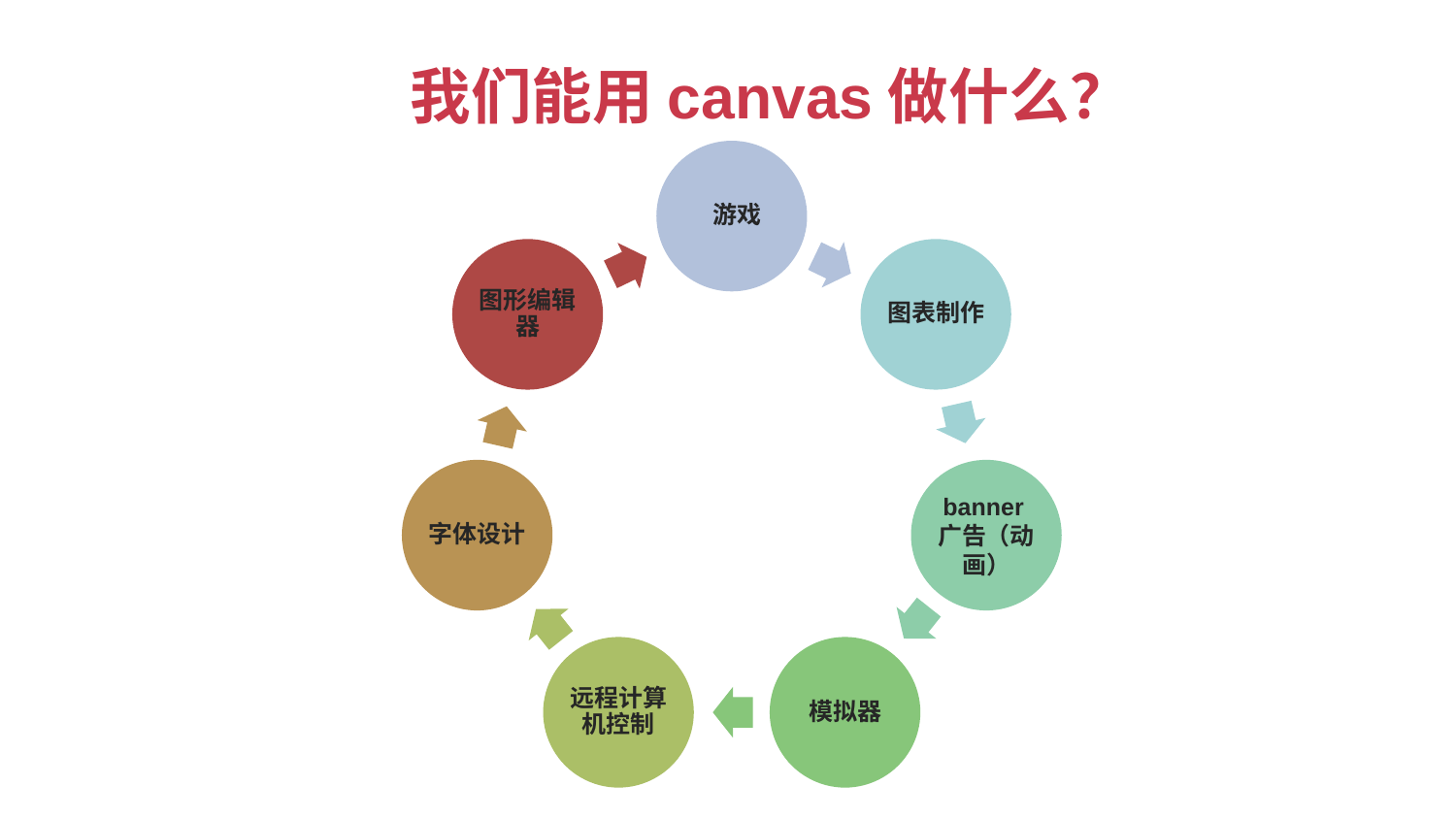

我们能用canvas做什么？
 游戏

图表制作

banner广告（动画）

模拟器

远程计算机控制

字体设计

图形编辑器